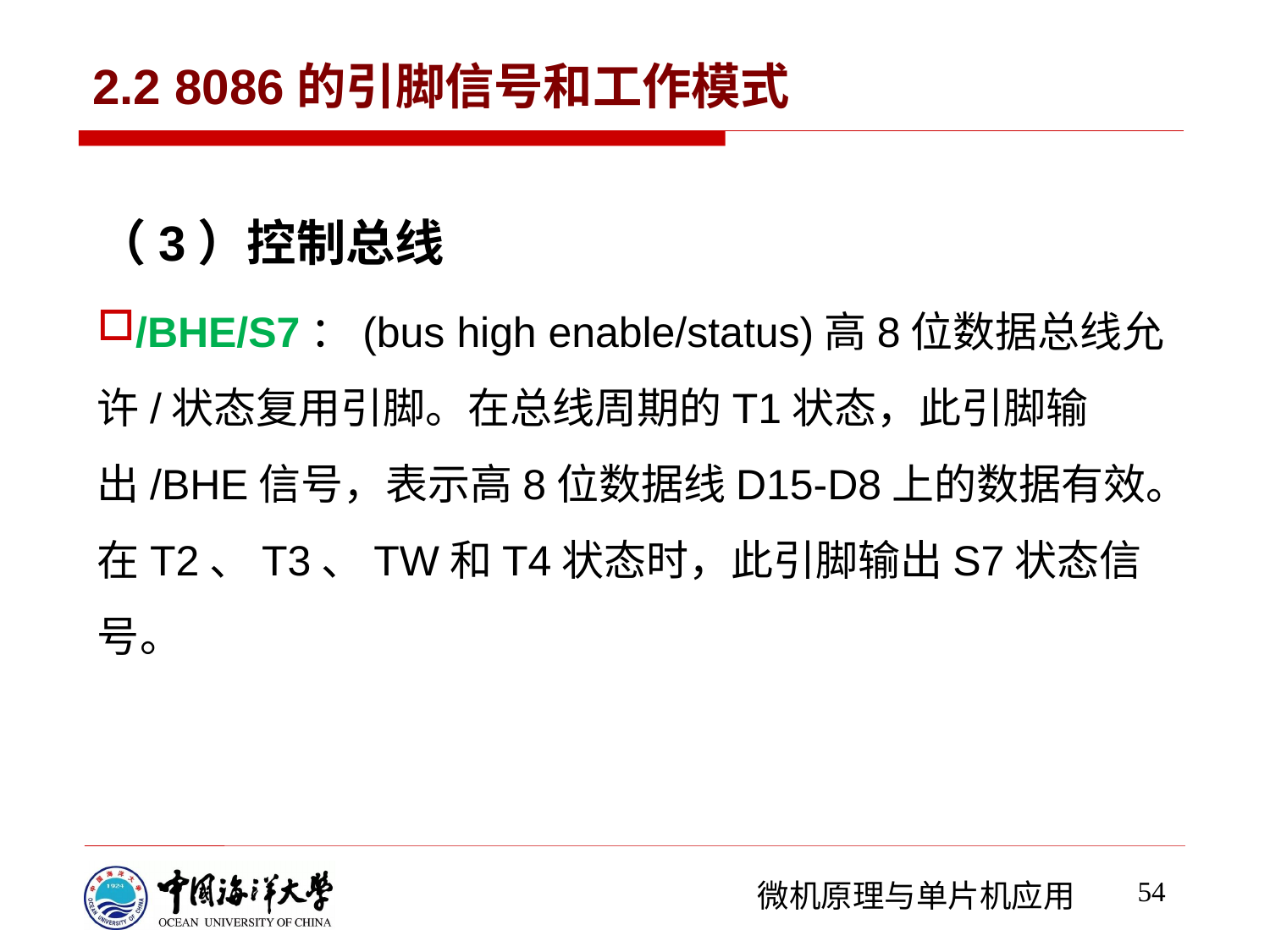

# 2.2 8086的引脚信号和工作模式
（3）控制总线
/BHE/S7：(bus high enable/status)高8位数据总线允许/状态复用引脚。在总线周期的T1状态，此引脚输出/BHE信号，表示高8位数据线D15-D8上的数据有效。在T2、T3、TW和T4状态时，此引脚输出S7状态信号。

54